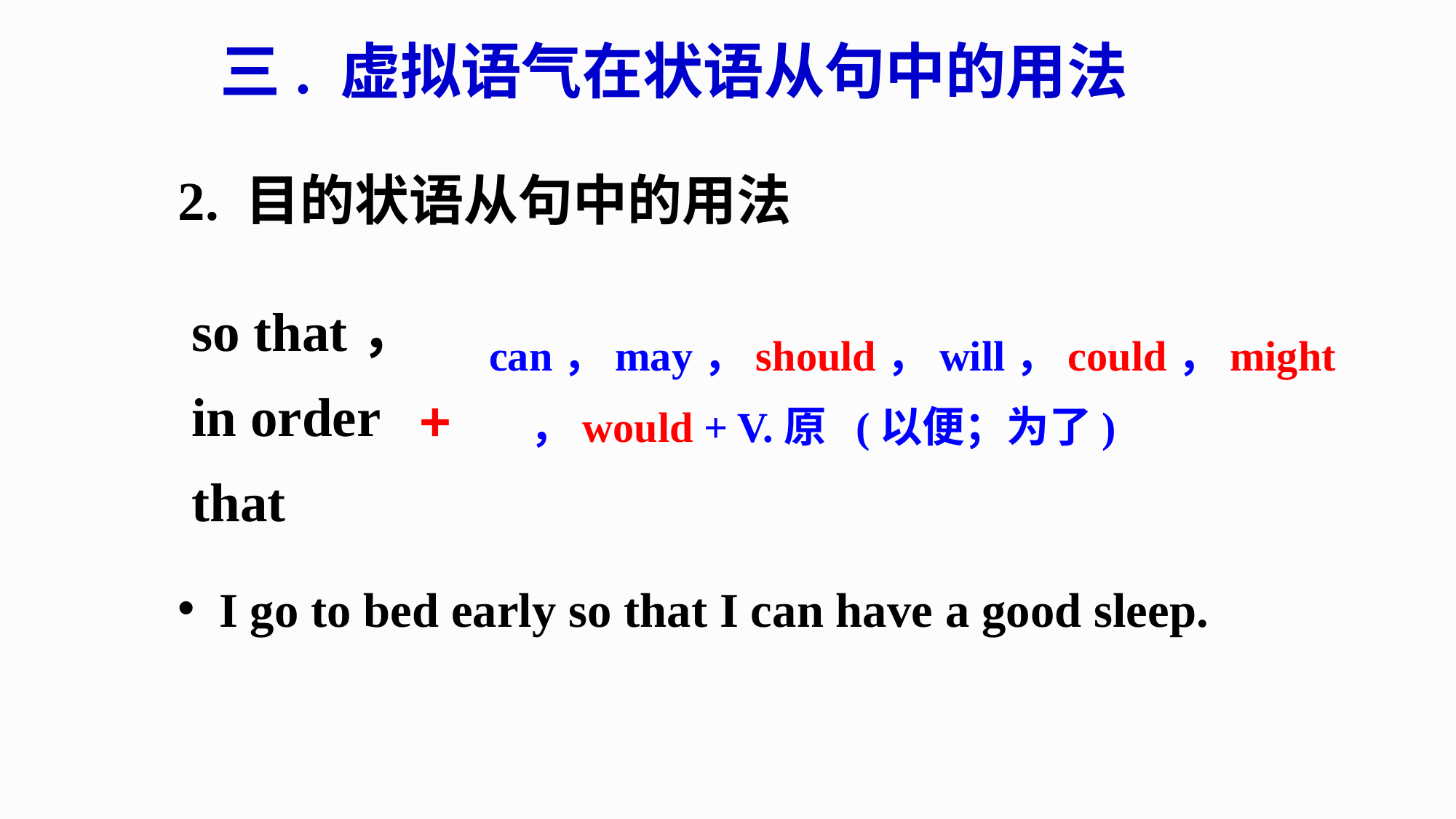

三. 虚拟语气在状语从句中的用法
2. 目的状语从句中的用法
so that，
in order that

can，may，should，will，could，might，would + V.原  (以便；为了)

+
I go to bed early so that I can have a good sleep.